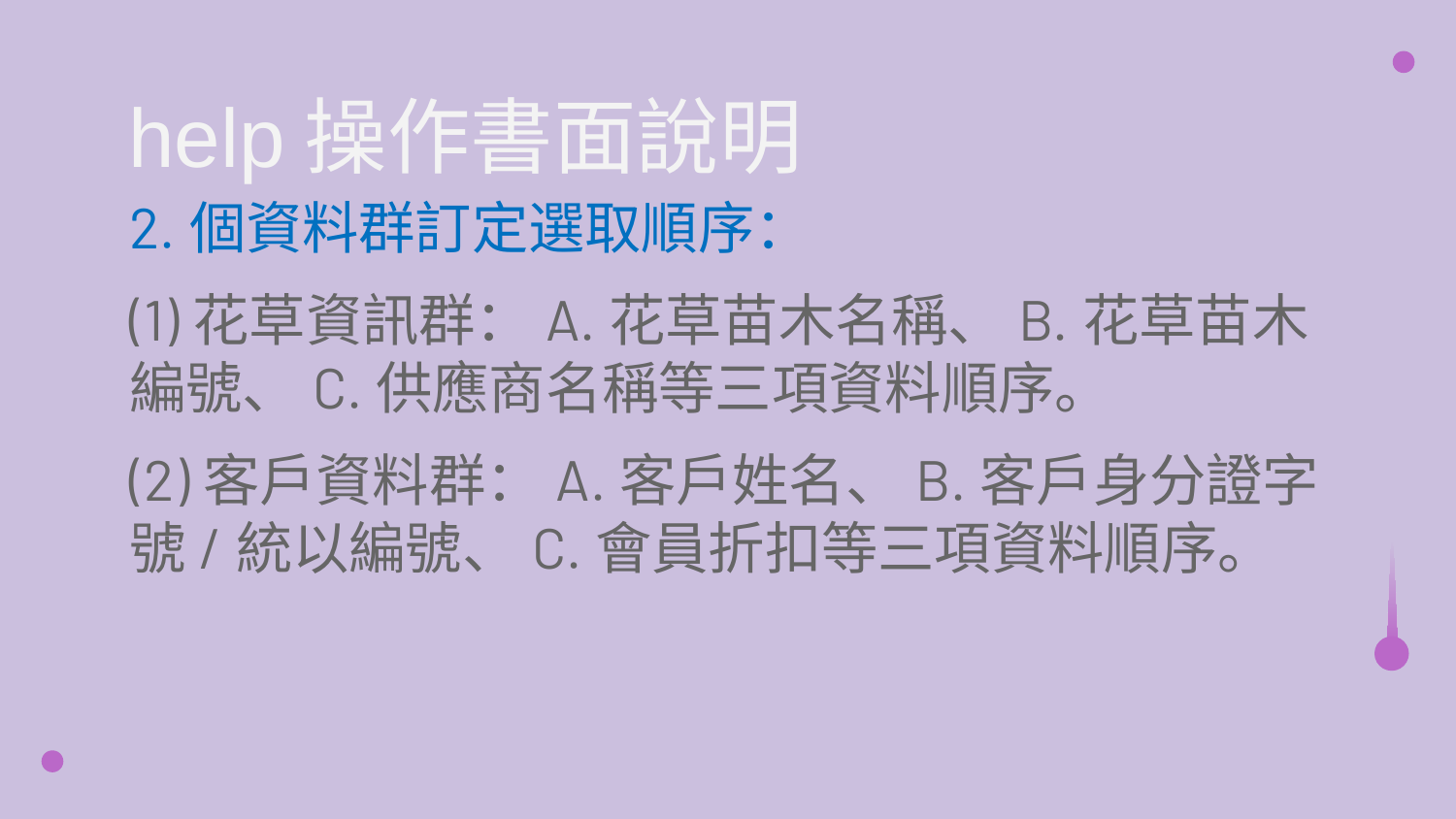

# help操作書面說明
2.個資料群訂定選取順序：
(1)花草資訊群：A.花草苗木名稱、B.花草苗木編號、C.供應商名稱等三項資料順序。
(2)客戶資料群：A.客戶姓名、B.客戶身分證字號/統以編號、C.會員折扣等三項資料順序。